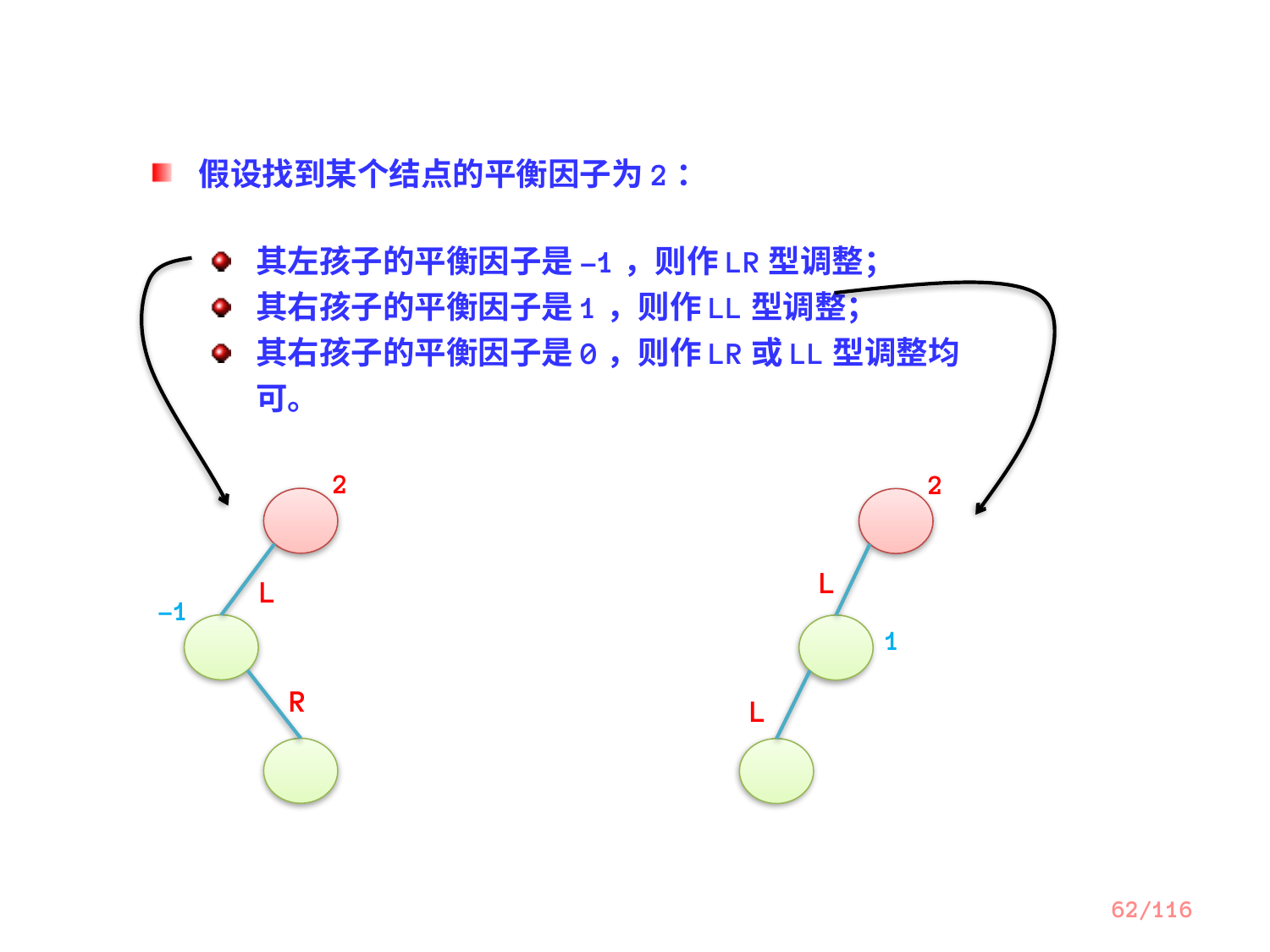

假设找到某个结点的平衡因子为2：
其左孩子的平衡因子是-1，则作LR型调整；
其右孩子的平衡因子是1，则作LL型调整；
其右孩子的平衡因子是0，则作LR或LL型调整均可。

2

L
-1

R

2

L

1
L

62/116